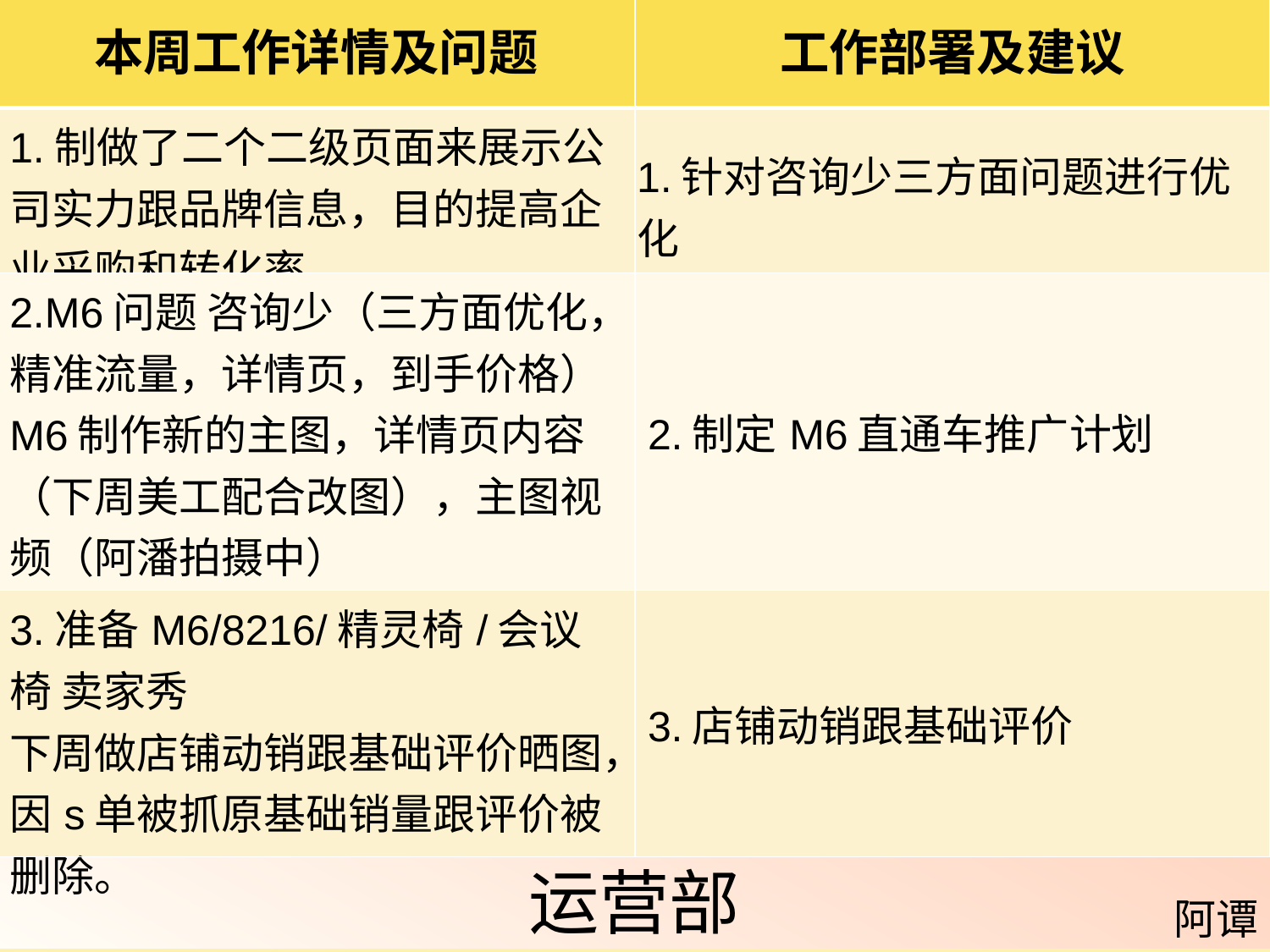

| 本周工作详情及问题 | 工作部署及建议 |
| --- | --- |
| 1.制做了二个二级页面来展示公司实力跟品牌信息，目的提高企业采购和转化率。 | 1.针对咨询少三方面问题进行优化 |
| 2.M6问题 咨询少（三方面优化，精准流量，详情页，到手价格） M6制作新的主图，详情页内容（下周美工配合改图），主图视频（阿潘拍摄中） | 2.制定M6直通车推广计划 |
| 3.准备M6/8216/精灵椅/会议椅 卖家秀 下周做店铺动销跟基础评价晒图， 因s单被抓原基础销量跟评价被删除。 | 3.店铺动销跟基础评价 |
运营部
阿谭